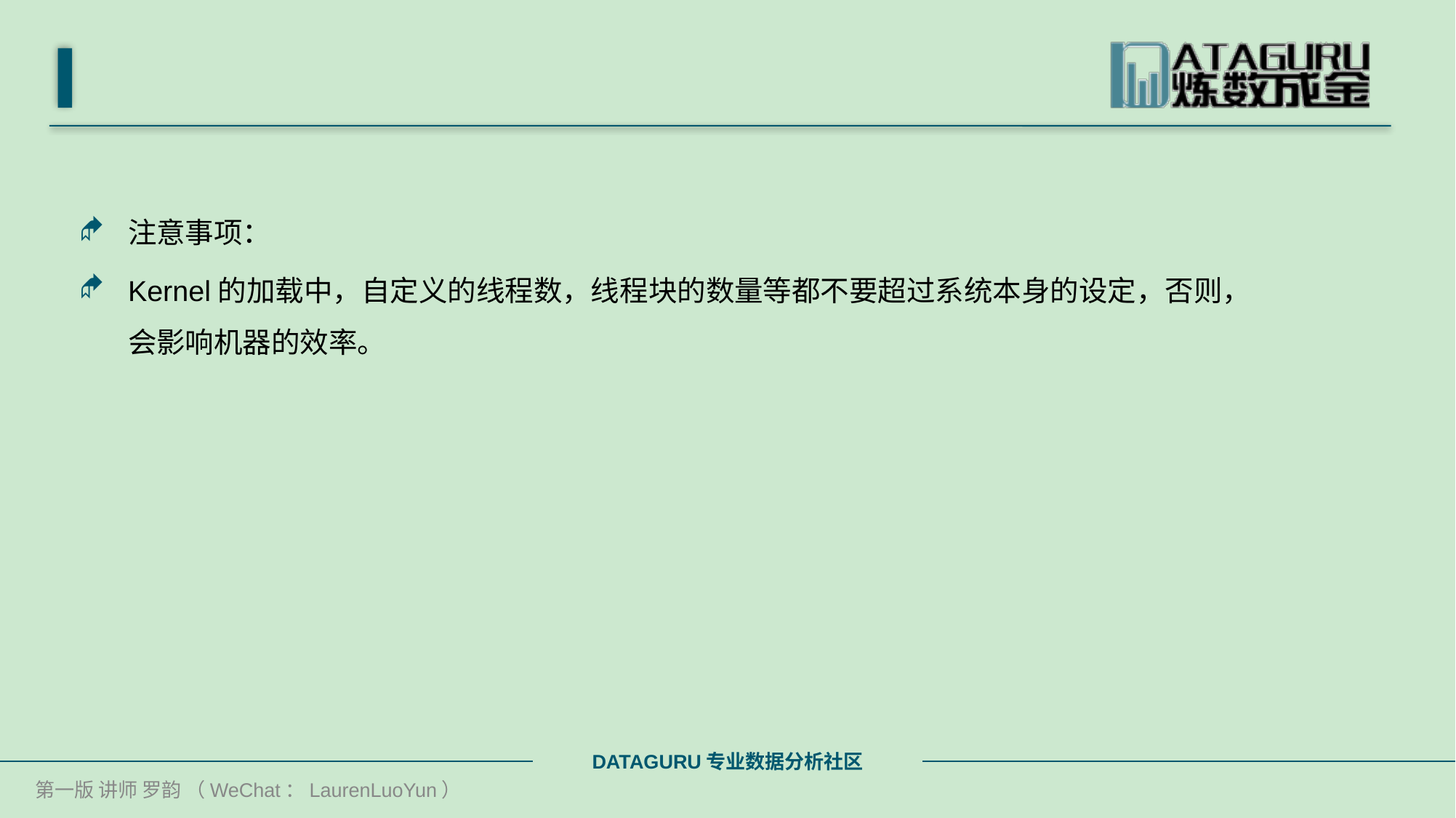

#
注意事项：
Kernel的加载中，自定义的线程数，线程块的数量等都不要超过系统本身的设定，否则，
会影响机器的效率。